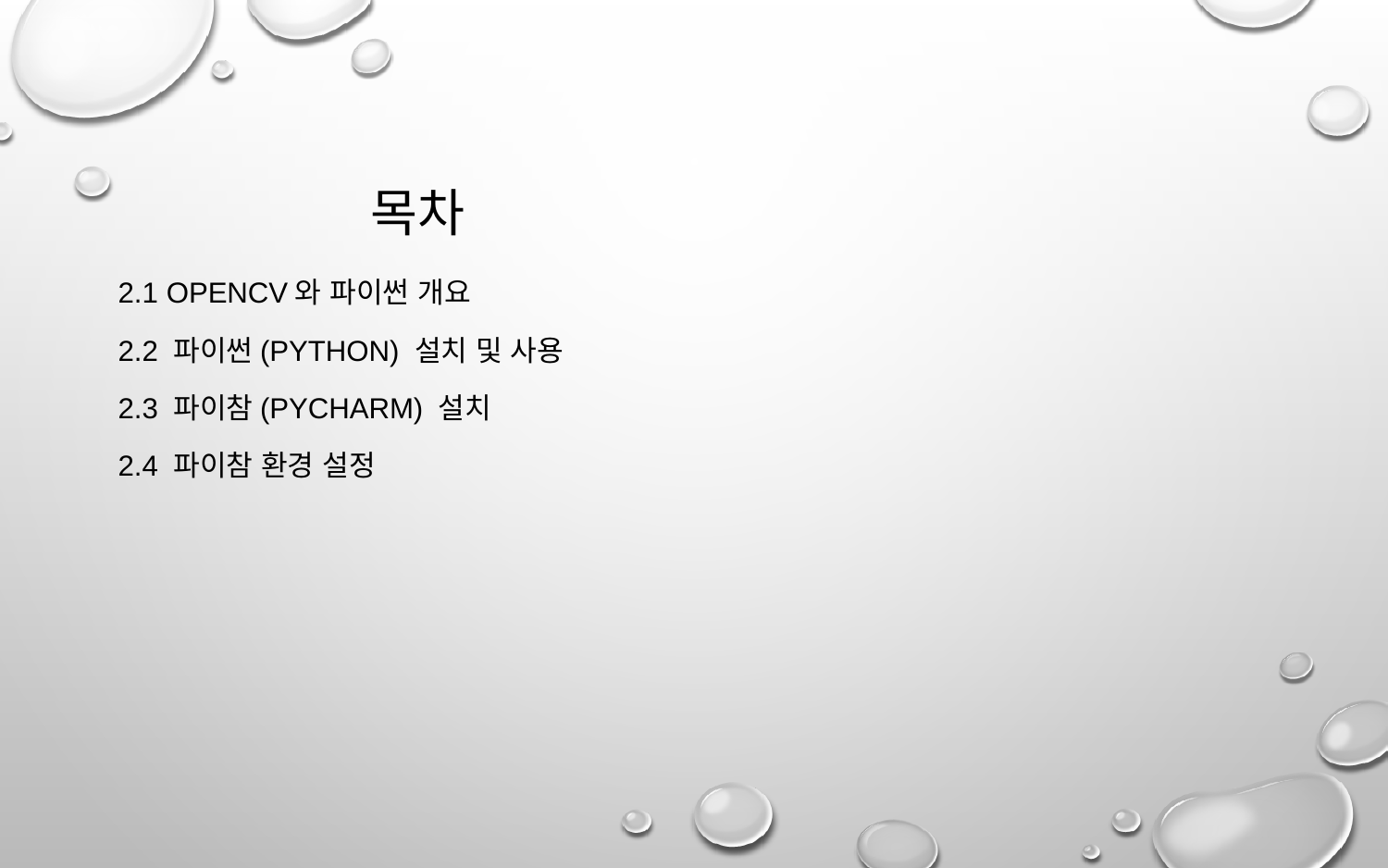

# 목차
2.1 OpenCV와 파이썬 개요
2.2 파이썬(Python) 설치 및 사용
2.3 파이참(PyCharm) 설치
2.4 파이참 환경 설정